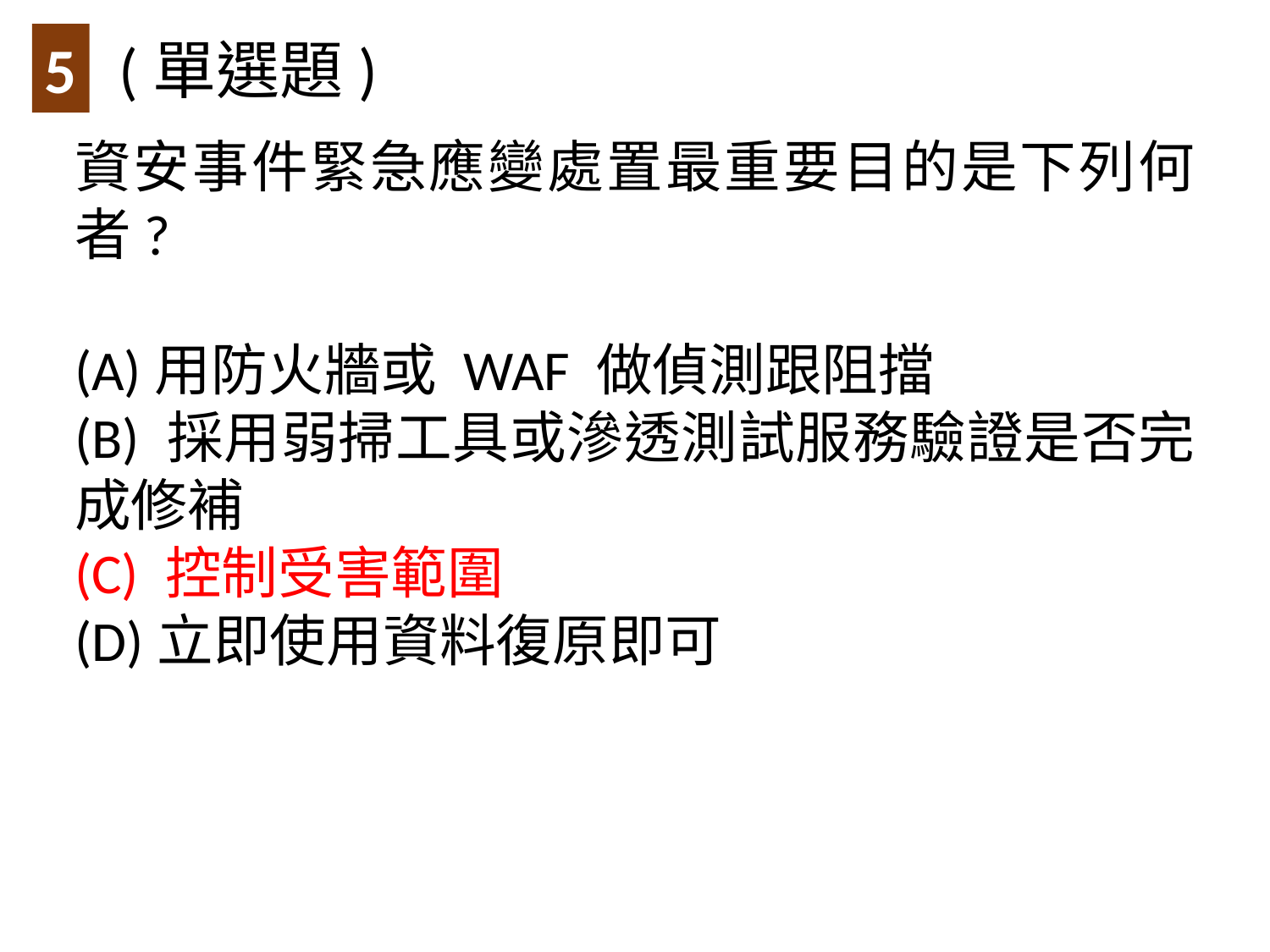

(單選題)
5
資安事件緊急應變處置最重要目的是下列何者?

(A)用防火牆或 WAF 做偵測跟阻擋
(B) 採用弱掃工具或滲透測試服務驗證是否完成修補
(C) 控制受害範圍
(D)立即使用資料復原即可